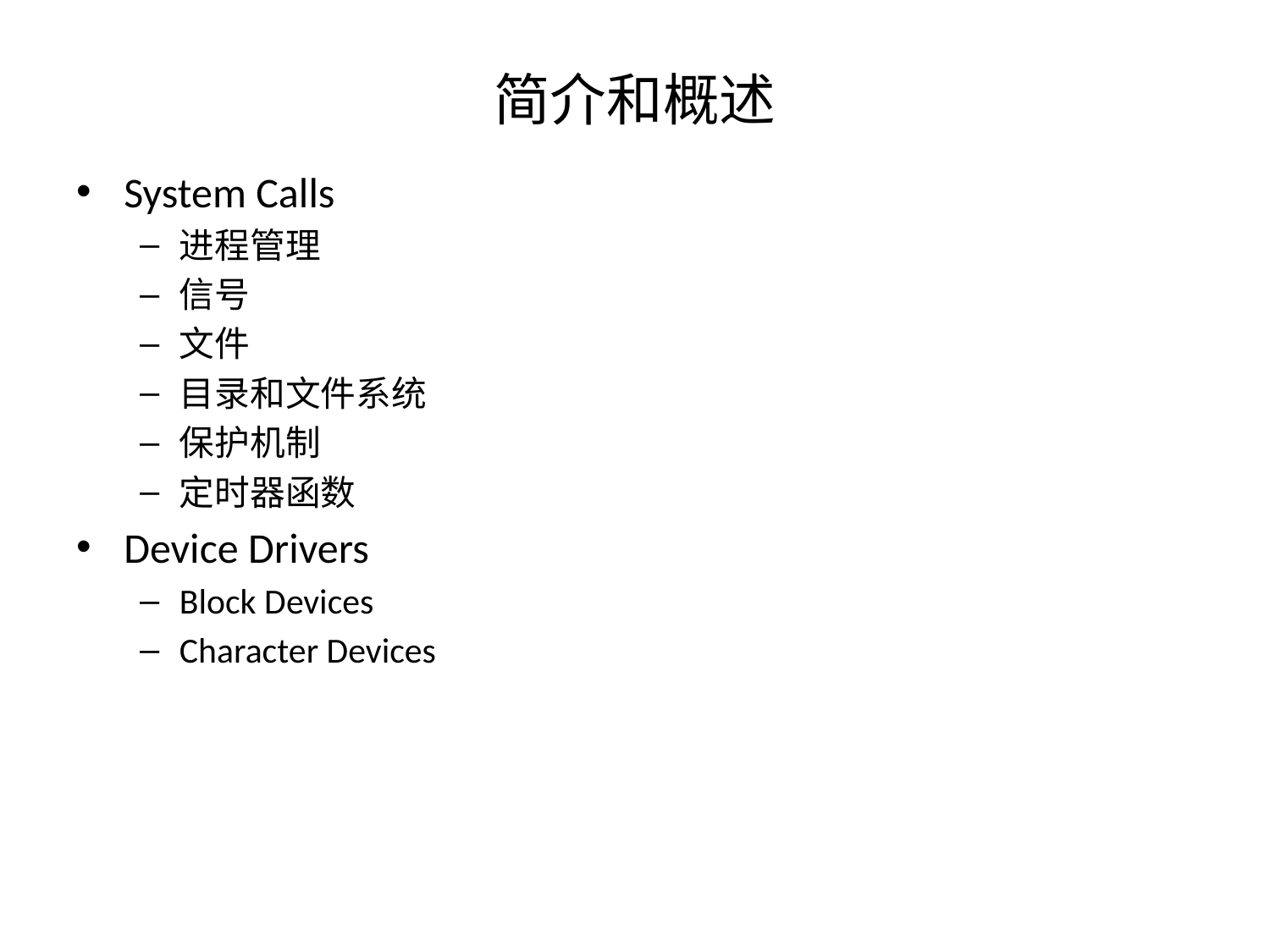

# 简介和概述
System Calls
进程管理
信号
文件
目录和文件系统
保护机制
定时器函数
Device Drivers
Block Devices
Character Devices